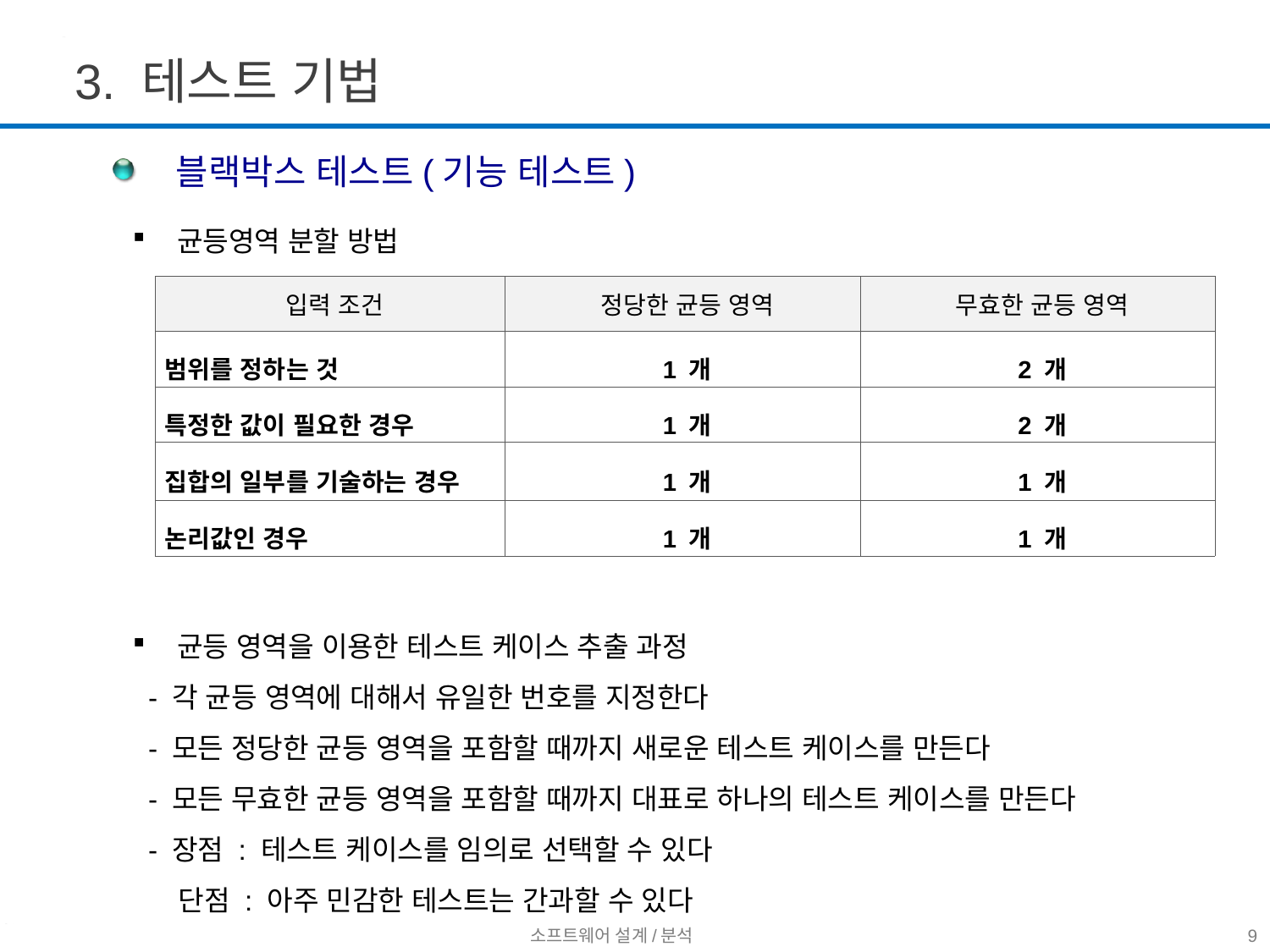

3. 테스트 기법
 블랙박스 테스트(기능 테스트)
 균등영역 분할 방법

 균등 영역을 이용한 테스트 케이스 추출 과정
  - 각 균등 영역에 대해서 유일한 번호를 지정한다
  - 모든 정당한 균등 영역을 포함할 때까지 새로운 테스트 케이스를 만든다
  - 모든 무효한 균등 영역을 포함할 때까지 대표로 하나의 테스트 케이스를 만든다
  - 장점 : 테스트 케이스를 임의로 선택할 수 있다
     단점 : 아주 민감한 테스트는 간과할 수 있다
| 입력 조건 | 정당한 균등 영역 | 무효한 균등 영역 |
| --- | --- | --- |
| 범위를 정하는 것 | 1 개 | 2 개 |
| 특정한 값이 필요한 경우 | 1 개 | 2 개 |
| 집합의 일부를 기술하는 경우 | 1 개 | 1 개 |
| 논리값인 경우 | 1 개 | 1 개 |